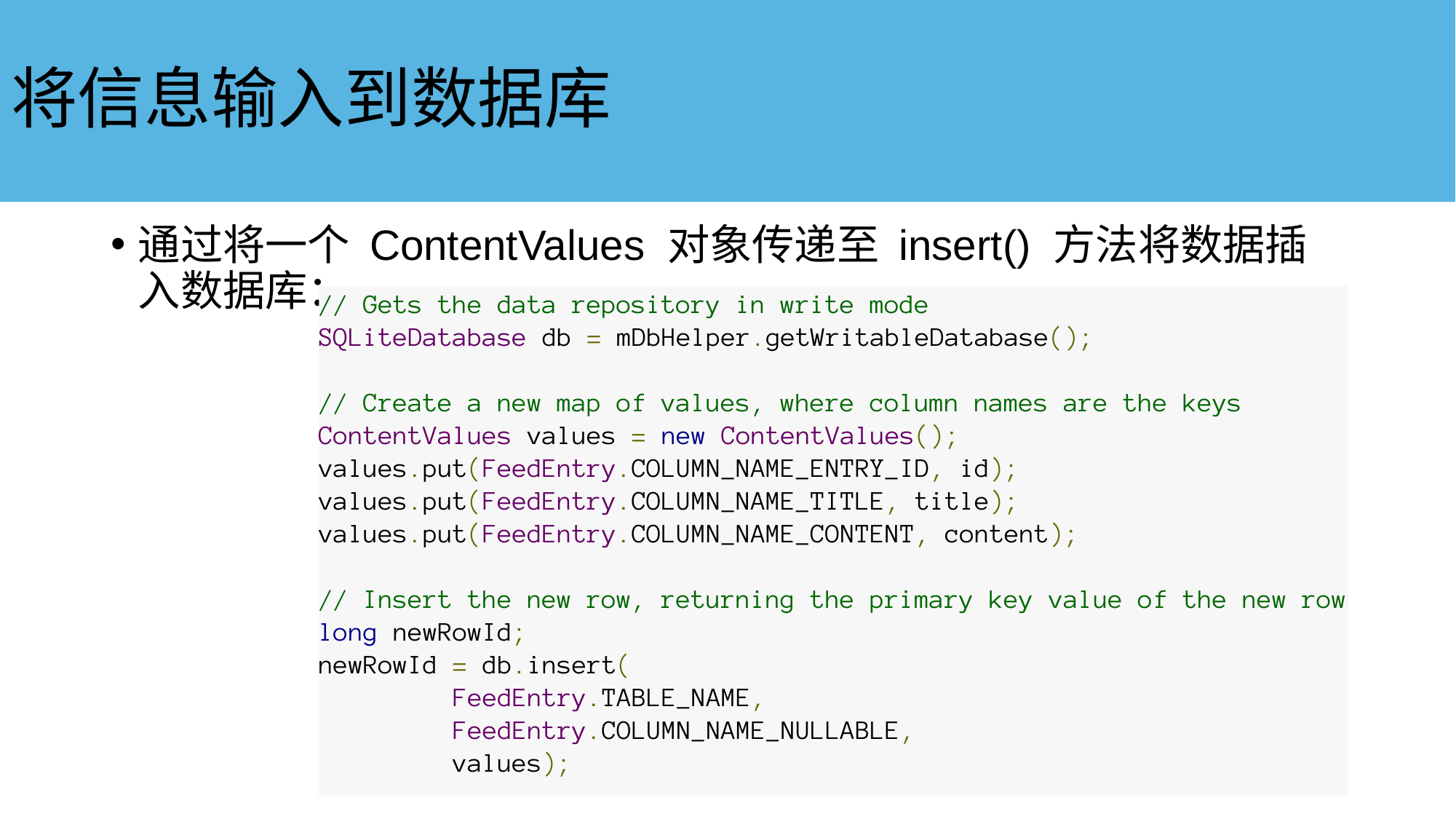

# 将信息输入到数据库
通过将一个 ContentValues 对象传递至 insert() 方法将数据插入数据库：
// Gets the data repository in write mode
SQLiteDatabase db = mDbHelper.getWritableDatabase();
// Create a new map of values, where column names are the keys
ContentValues values = new ContentValues();
values.put(FeedEntry.COLUMN_NAME_ENTRY_ID, id);
values.put(FeedEntry.COLUMN_NAME_TITLE, title);
values.put(FeedEntry.COLUMN_NAME_CONTENT, content);
// Insert the new row, returning the primary key value of the new row
long newRowId;
newRowId = db.insert(
         FeedEntry.TABLE_NAME,
         FeedEntry.COLUMN_NAME_NULLABLE,
         values);